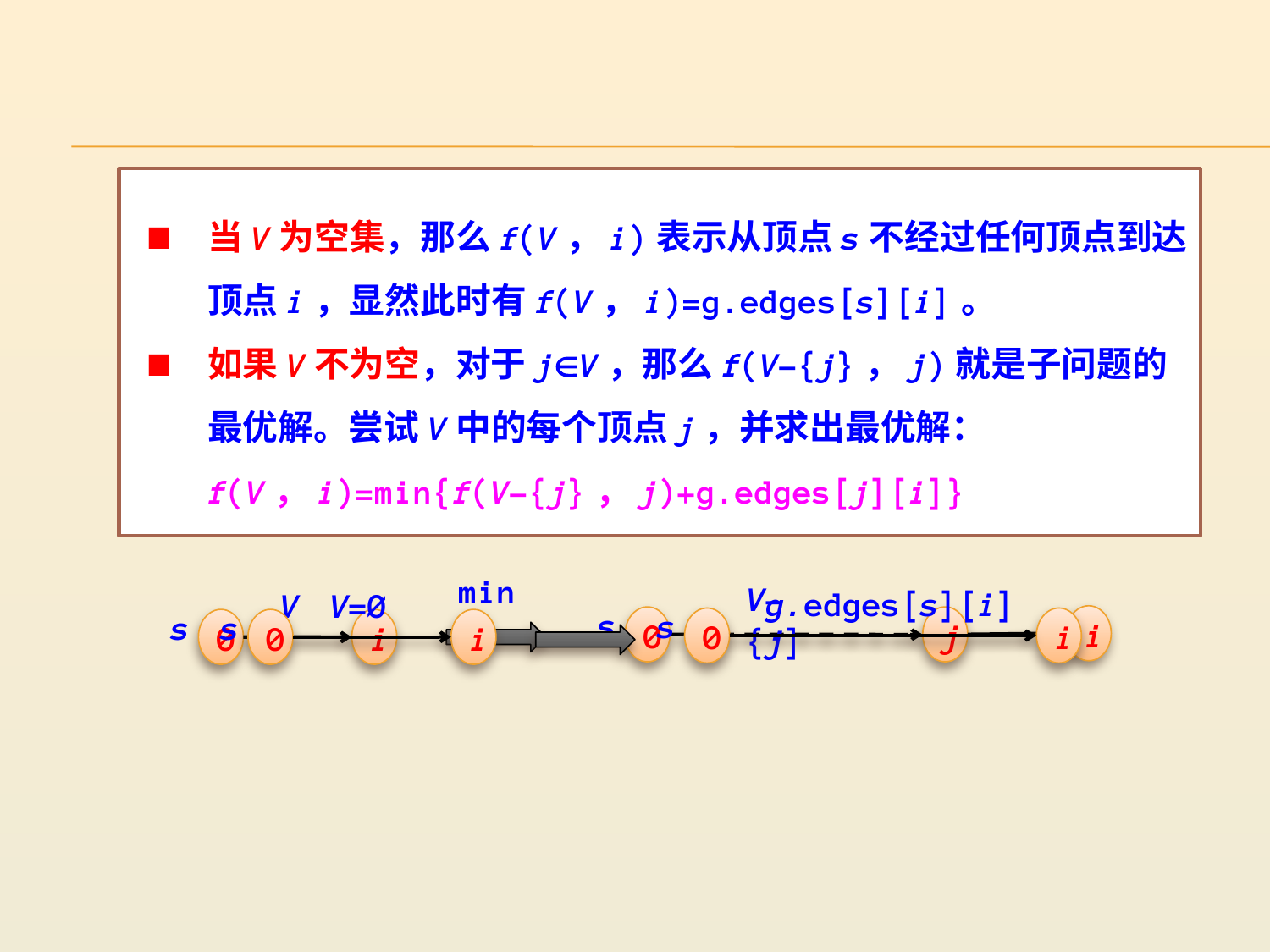

当V为空集，那么f(V，i)表示从顶点s不经过任何顶点到达顶点i，显然此时有f(V，i)=g.edges[s][i]。
如果V不为空，对于j∈V，那么f(V-{j}，j)就是子问题的最优解。尝试V中的每个顶点j，并求出最优解：                  f(V，i)=min{f(V-{j}，j)+g.edges[j][i]}
min
V-{j]
s
i
0
j
V
s
0
i

g.edges[s][i]
V=Ø
s
s
0
i
0
i